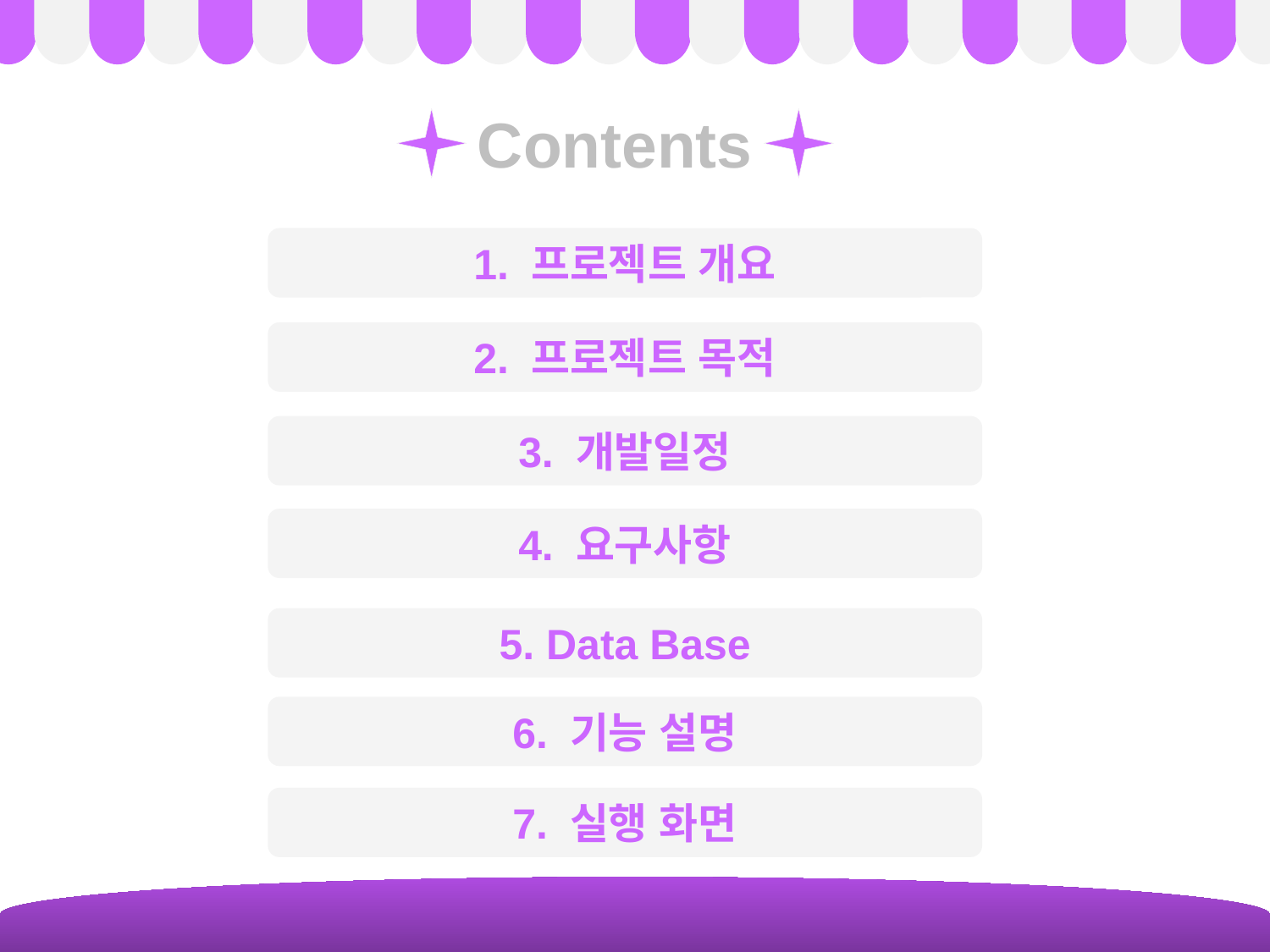

Contents

1. 프로젝트 개요

2. 프로젝트 목적
3. 개발일정
4. 요구사항
5. Data Base
6. 기능 설명
7. 실행 화면